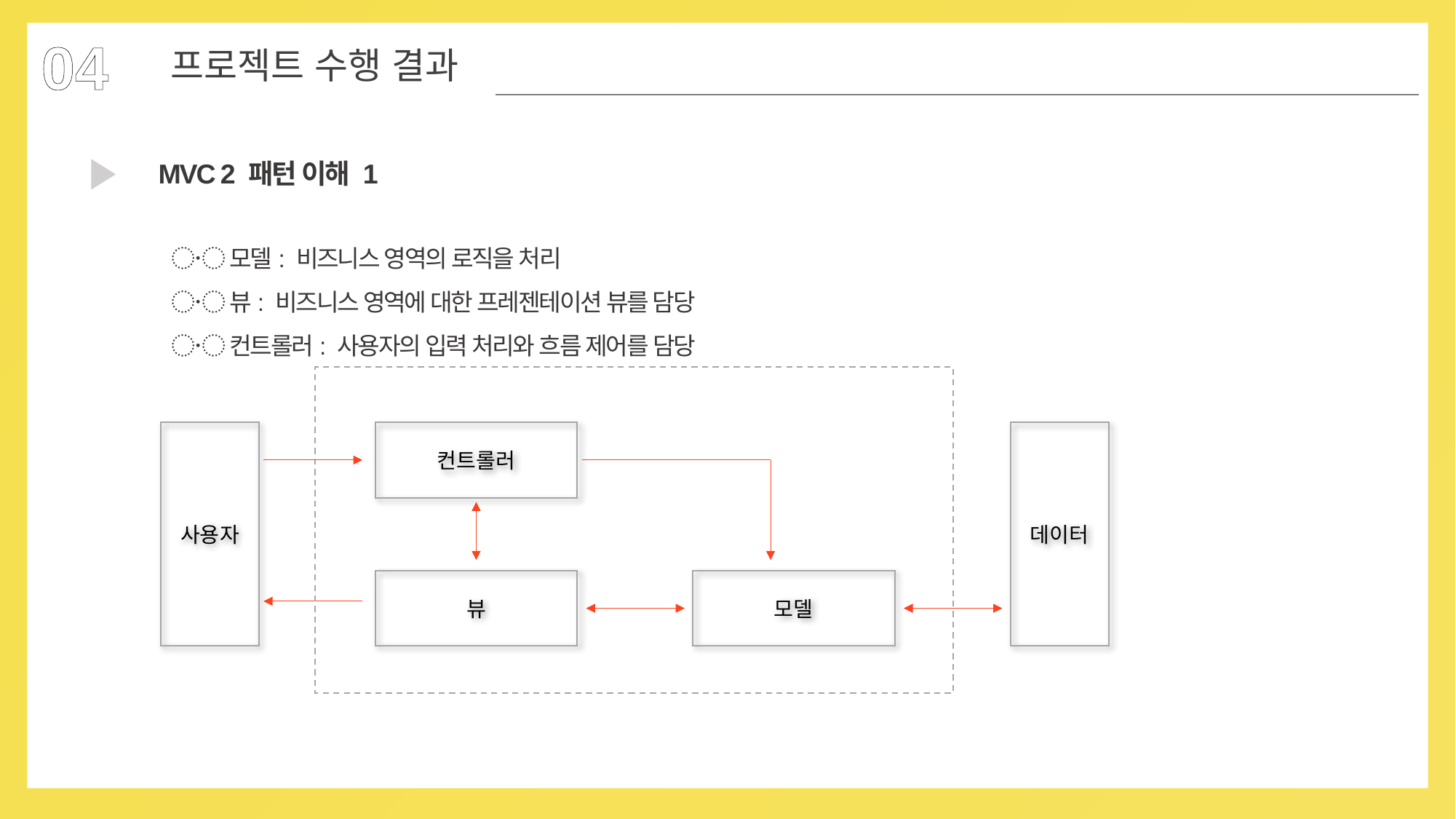

04
프로젝트 수행 결과
▶
MVC 2 패턴 이해 1
〮 모델: 비즈니스 영역의 로직을 처리
〮 뷰: 비즈니스 영역에 대한 프레젠테이션 뷰를 담당
〮 컨트롤러: 사용자의 입력 처리와 흐름 제어를 담당

사용자
컨트롤러
데이터
뷰
모델